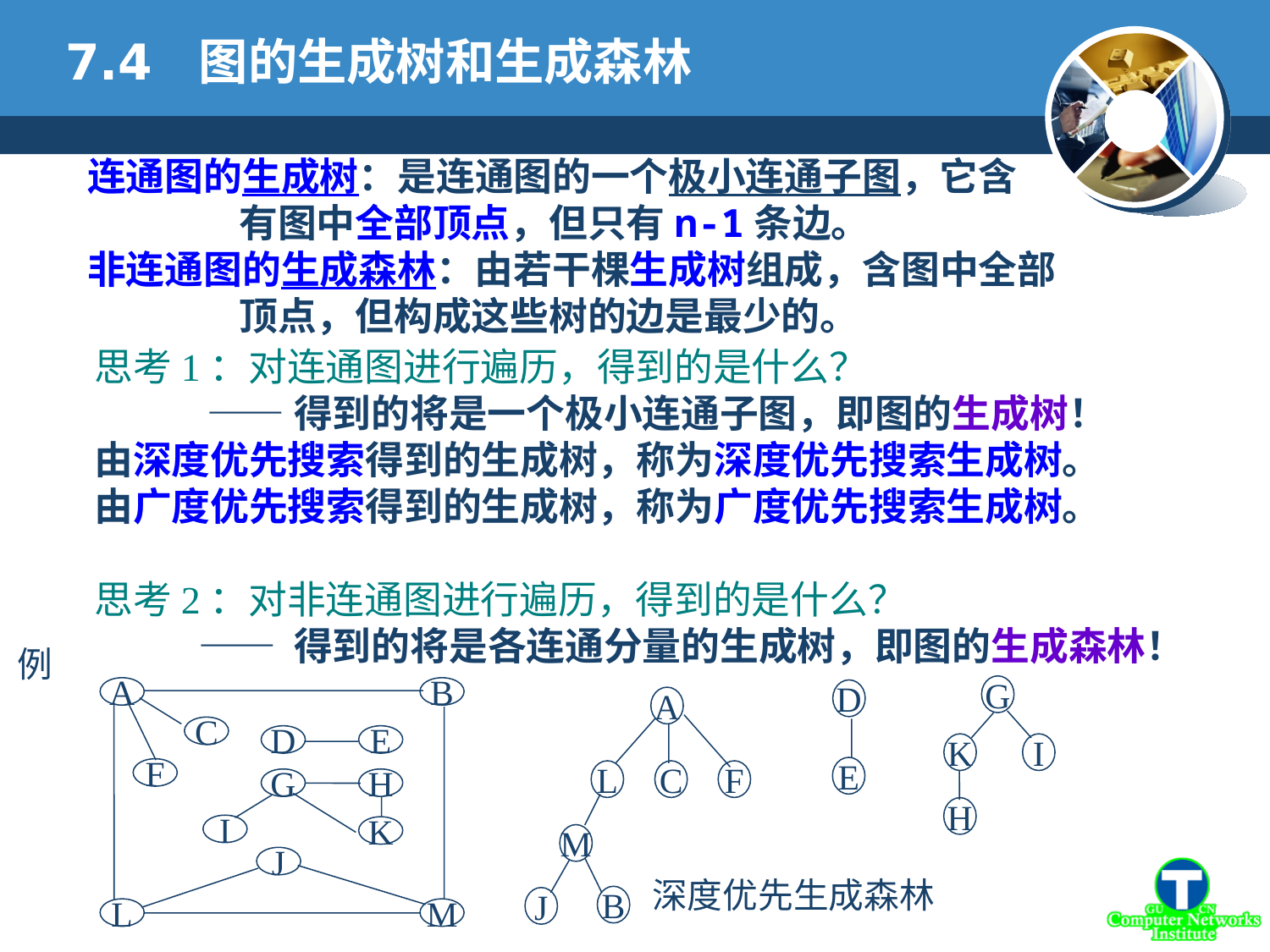

# 7.4  图的生成树和生成森林
连通图的生成树：是连通图的一个极小连通子图，它含
                有图中全部顶点，但只有n-1条边。
非连通图的生成森林：由若干棵生成树组成，含图中全部
                顶点，但构成这些树的边是最少的。
思考1：对连通图进行遍历，得到的是什么？
             ——得到的将是一个极小连通子图，即图的生成树！
由深度优先搜索得到的生成树，称为深度优先搜索生成树。
由广度优先搜索得到的生成树，称为广度优先搜索生成树。

思考2：对非连通图进行遍历，得到的是什么？
            —— 得到的将是各连通分量的生成树，即图的生成森林！
例
A
B

C
D
E

F
G
H

I
K
J

L
M

G

K
I

H
D

E
A

L
C
F

M

B
J
深度优先生成森林
96